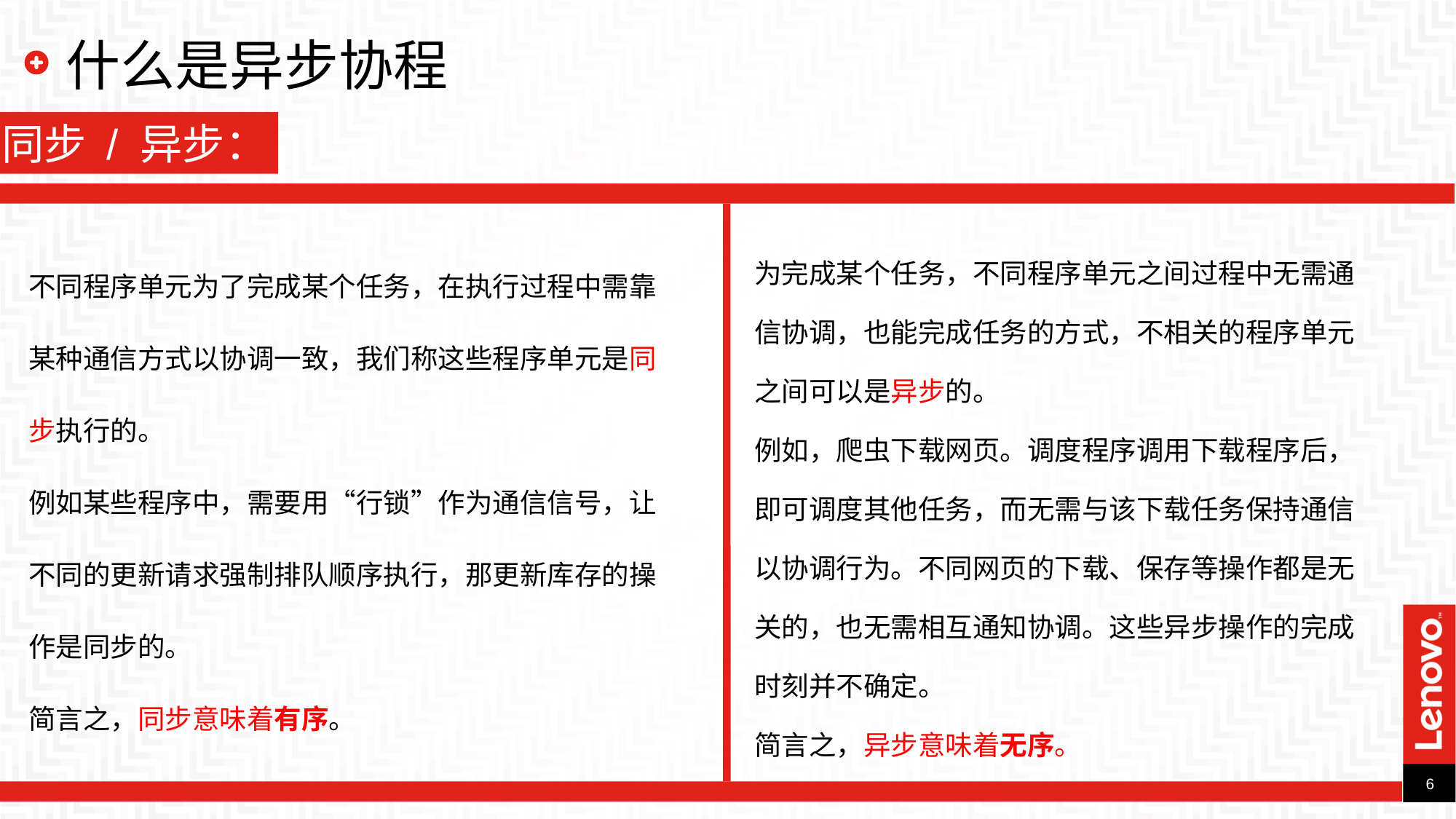

# 什么是异步协程
同步 / 异步：

不同程序单元为了完成某个任务，在执行过程中需靠某种通信方式以协调一致，我们称这些程序单元是同步执行的。
例如某些程序中，需要用“行锁”作为通信信号，让不同的更新请求强制排队顺序执行，那更新库存的操作是同步的。
简言之，同步意味着有序。
为完成某个任务，不同程序单元之间过程中无需通信协调，也能完成任务的方式，不相关的程序单元之间可以是异步的。
例如，爬虫下载网页。调度程序调用下载程序后，即可调度其他任务，而无需与该下载任务保持通信以协调行为。不同网页的下载、保存等操作都是无关的，也无需相互通知协调。这些异步操作的完成时刻并不确定。
简言之，异步意味着无序。